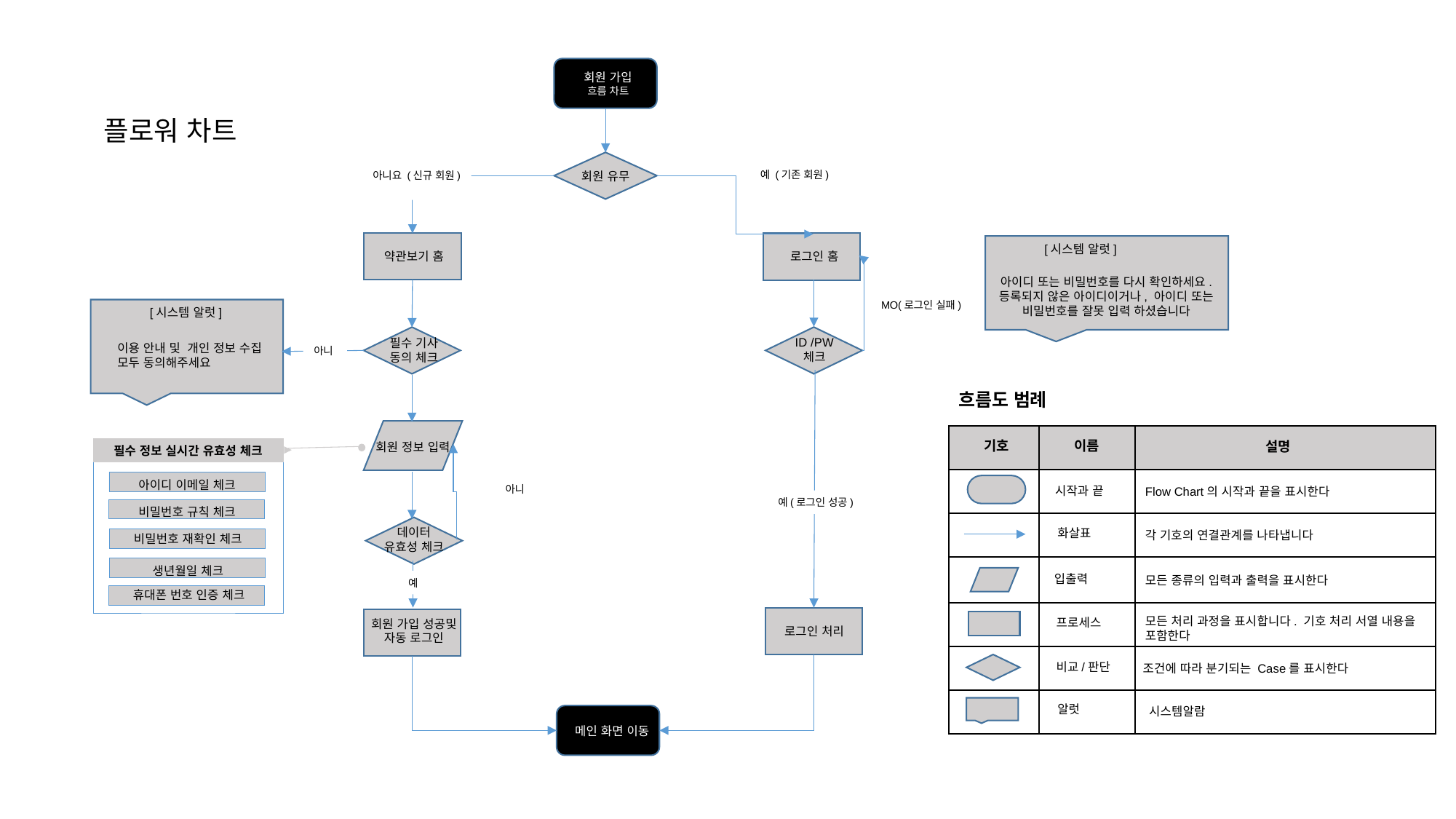

회원 가입
흐름 차트
플로워 차트

예 (기존 회원)
회원 유무
아니요 (신규 회원)

[시스템 알럿]

약관보기 홈
로그인 홈
아이디 또는 비밀번호를 다시 확인하세요.
등록되지 않은 아이디이거나, 아이디 또는
비밀번호를 잘못 입력 하셨습니다
MO(로그인 실패)
[시스템 알럿]

ID /PW
체크
필수 기사
동의 체크
이용 안내 및  개인 정보 수집 모두 동의해주세요
아니
흐름도 범례

|  |  |  |
| --- | --- | --- |
|  |  |  |
|  |  |  |
|  |  |  |
|  |  |  |
|  |  |  |
|  |  |  |
이름
기호
설명
회원 정보 입력
필수 정보 실시간 유효성 체크

아이디 이메일 체크

시작과 끝
아니
Flow Chart의 시작과 끝을 표시한다
예(로그인 성공)
비밀번호 규칙 체크

데이터
유효성 체크
화살표
각 기호의 연결관계를 나타냅니다
비밀번호 재확인 체크

생년월일 체크

입출력

모든 종류의 입력과 출력을 표시한다
예
휴대폰 번호 인증 체크

모든 처리 과정을 표시합니다. 기호 처리 서열 내용을 포함한다

프로세스
회원 가입 성공및
자동 로그인

로그인 처리
비교/판단

조건에 따라 분기되는 Case를 표시한다
알럿

시스템알람

메인 화면 이동